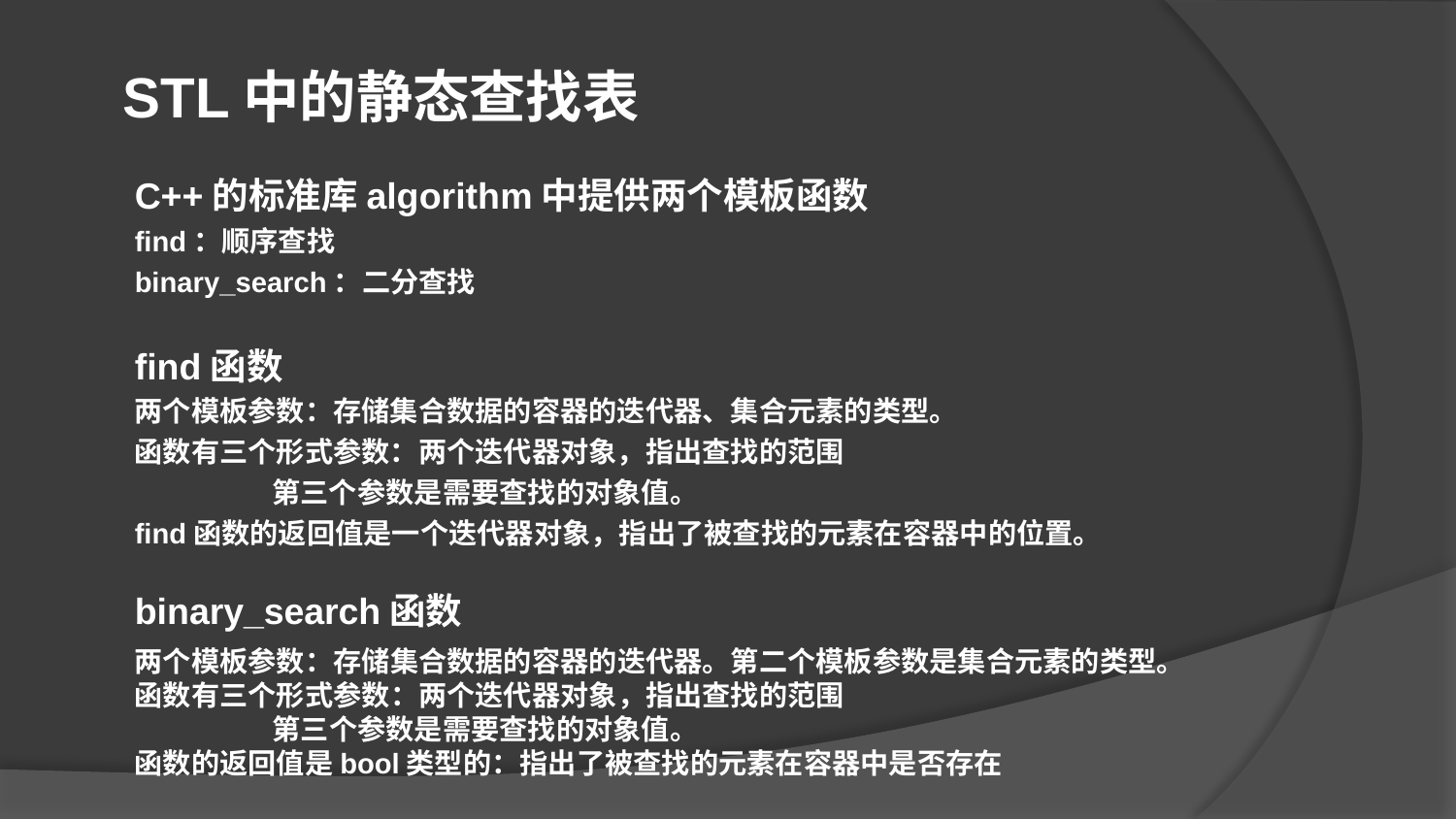

STL中的静态查找表
C++的标准库algorithm中提供两个模板函数
find：顺序查找
binary_search：二分查找
find函数
两个模板参数：存储集合数据的容器的迭代器、集合元素的类型。
函数有三个形式参数：两个迭代器对象，指出查找的范围
                    第三个参数是需要查找的对象值。
find函数的返回值是一个迭代器对象，指出了被查找的元素在容器中的位置。
binary_search函数
两个模板参数：存储集合数据的容器的迭代器。第二个模板参数是集合元素的类型。
函数有三个形式参数：两个迭代器对象，指出查找的范围
                    第三个参数是需要查找的对象值。
函数的返回值是bool类型的：指出了被查找的元素在容器中是否存在